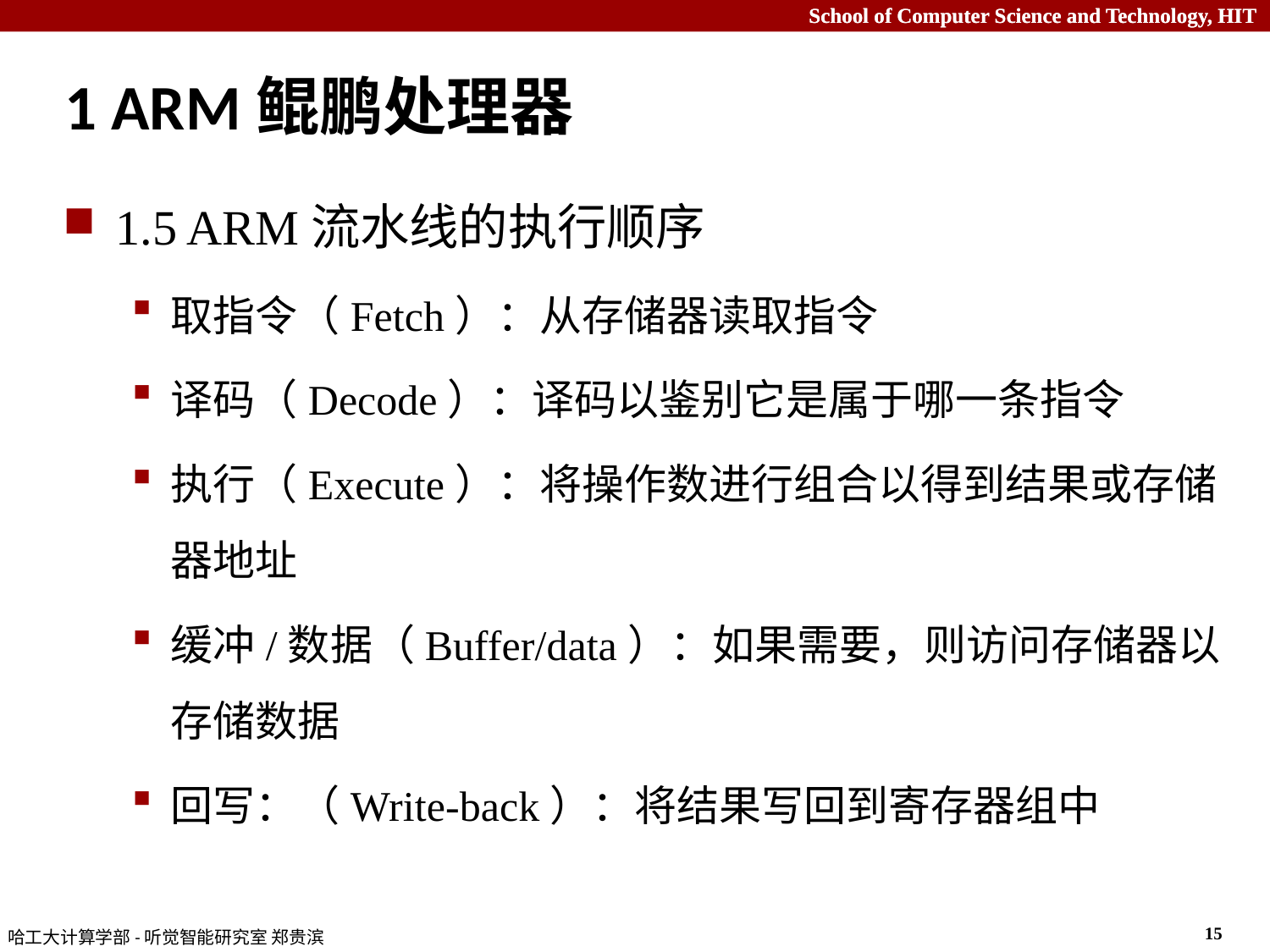

# 1 ARM鲲鹏处理器
1.5 ARM流水线的执行顺序
取指令（Fetch）：从存储器读取指令
译码（Decode）：译码以鉴别它是属于哪一条指令
执行（Execute）：将操作数进行组合以得到结果或存储器地址
缓冲/数据（Buffer/data）：如果需要，则访问存储器以存储数据
回写：（Write-back）：将结果写回到寄存器组中